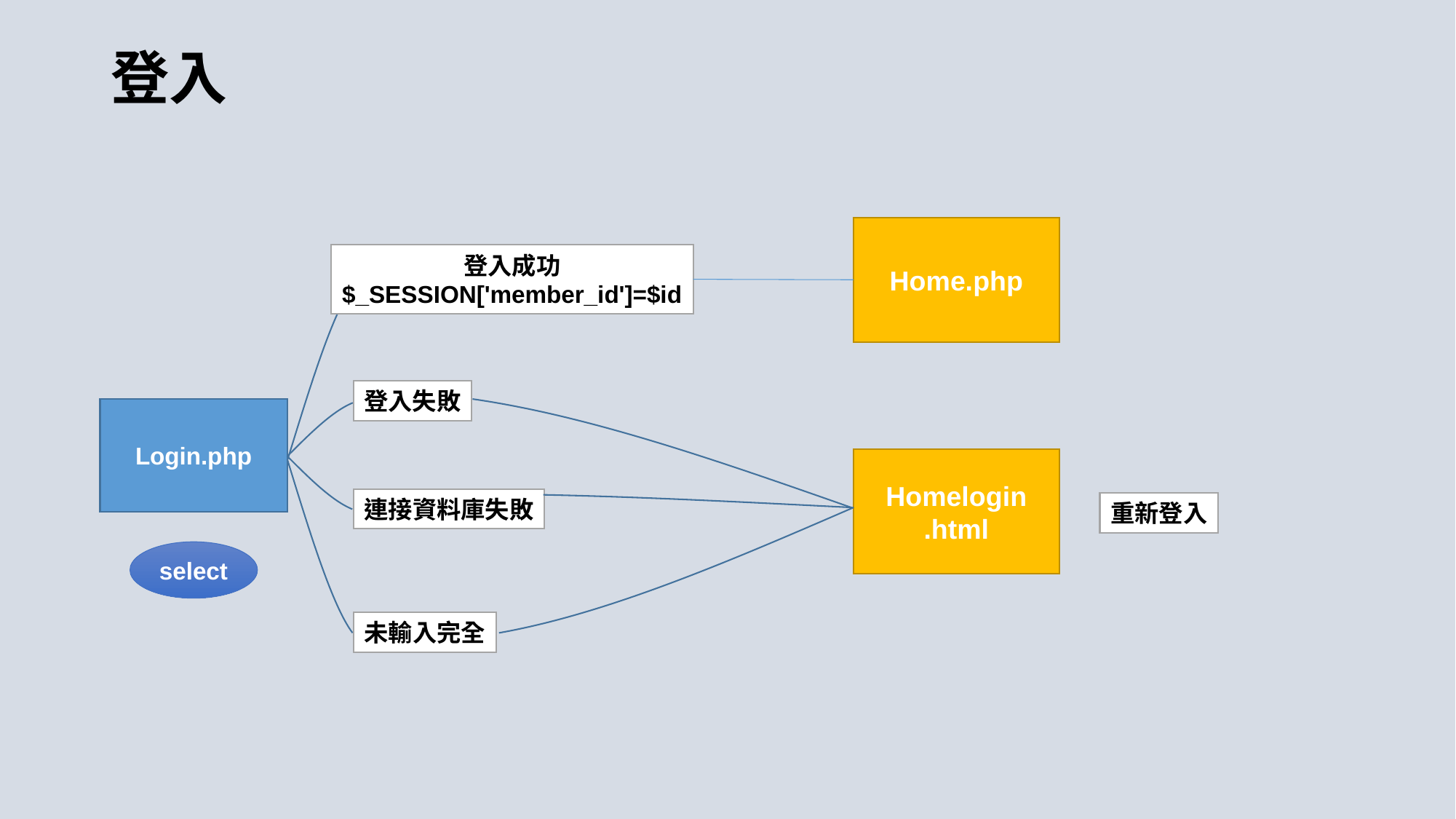

登入
Home.php
登入成功
$_SESSION['member_id']=$id

登入失敗
Login.php

Homelogin
.html
連接資料庫失敗
重新登入
select
未輸入完全